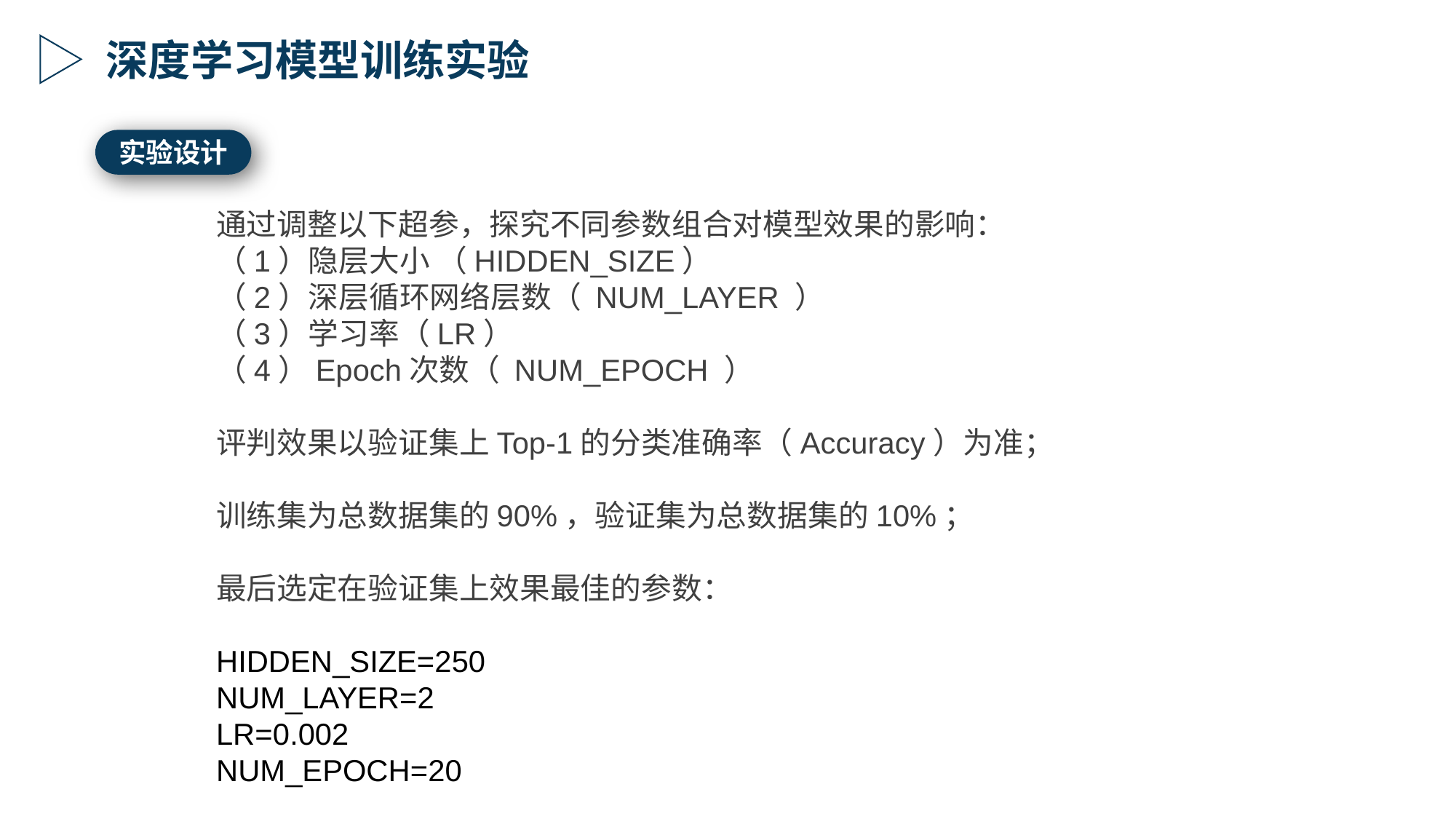

深度学习模型训练实验

实验设计
通过调整以下超参，探究不同参数组合对模型效果的影响：
（1）隐层大小 （HIDDEN_SIZE）
（2）深层循环网络层数（ NUM_LAYER ）
（3）学习率（LR）
（4）Epoch次数（ NUM_EPOCH ）

评判效果以验证集上Top-1的分类准确率（Accuracy）为准；

训练集为总数据集的90%，验证集为总数据集的10%；

最后选定在验证集上效果最佳的参数：

HIDDEN_SIZE=250
NUM_LAYER=2
LR=0.002
NUM_EPOCH=20